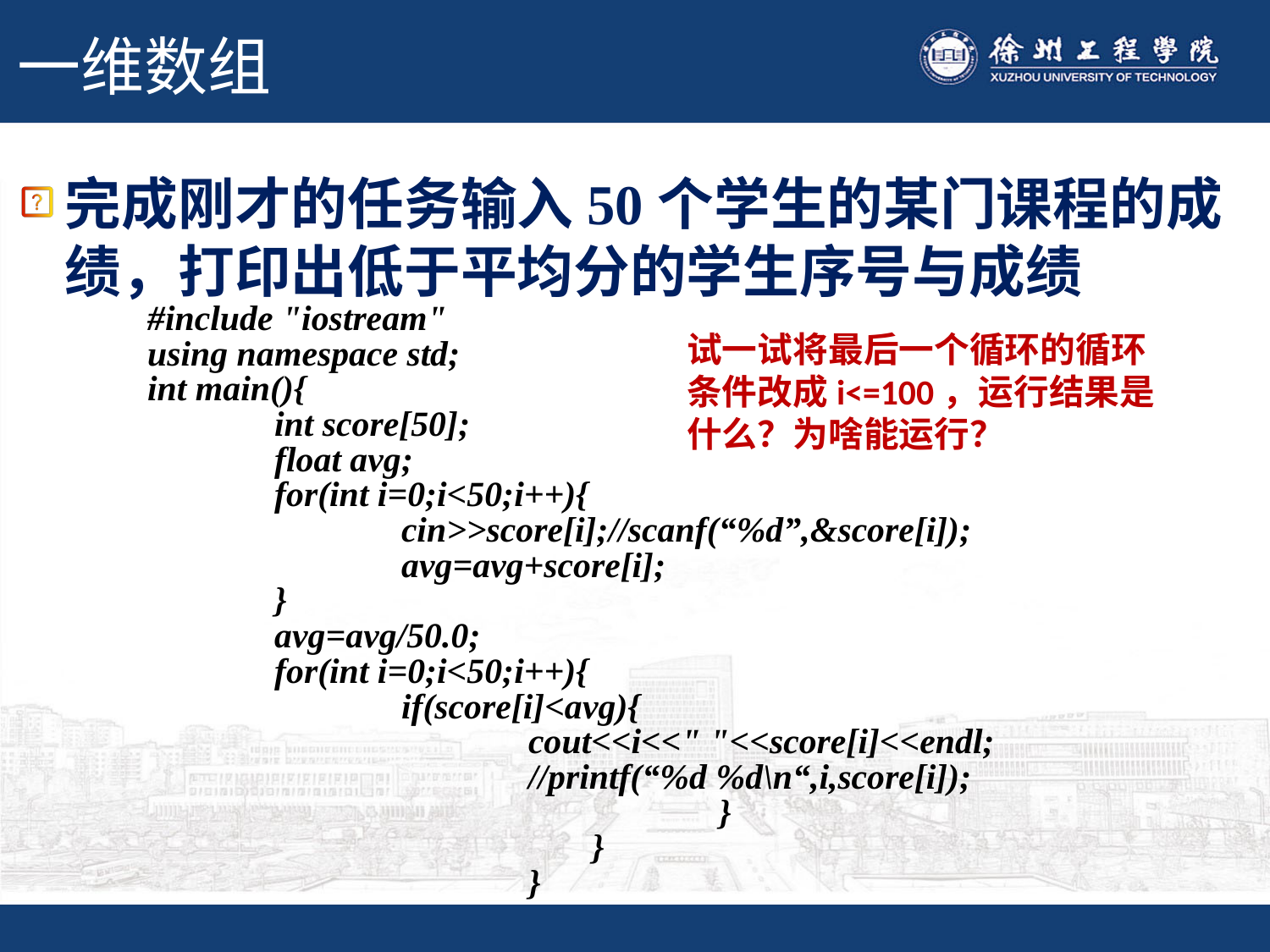

# 一维数组
完成刚才的任务输入50个学生的某门课程的成绩，打印出低于平均分的学生序号与成绩
#include "iostream"
using namespace std;
int main(){
	int score[50];
	float avg;
	for(int i=0;i<50;i++){
		cin>>score[i];//scanf(“%d”,&score[i]);
		avg=avg+score[i];
	}
	avg=avg/50.0;
	for(int i=0;i<50;i++){
		if(score[i]<avg){
			cout<<i<<" "<<score[i]<<endl;
//printf(“%d %d\n“,i,score[i]);
		}
	}
}
试一试将最后一个循环的循环条件改成i<=100，运行结果是什么？为啥能运行？